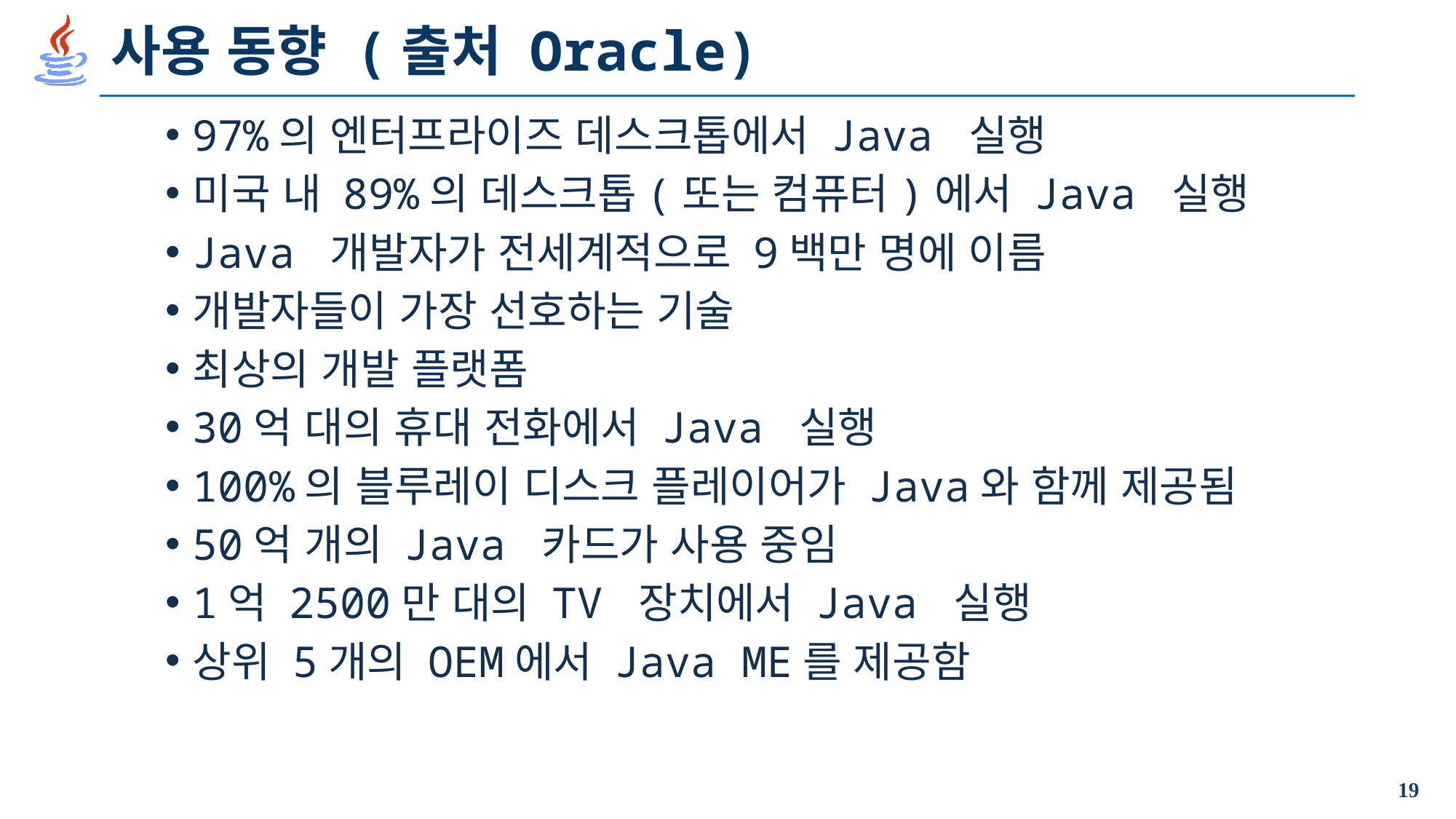

# 사용 동향 (출처 Oracle)
97%의 엔터프라이즈 데스크톱에서 Java 실행
미국 내 89%의 데스크톱(또는 컴퓨터)에서 Java 실행
Java 개발자가 전세계적으로 9백만 명에 이름
개발자들이 가장 선호하는 기술
최상의 개발 플랫폼
30억 대의 휴대 전화에서 Java 실행
100%의 블루레이 디스크 플레이어가 Java와 함께 제공됨
50억 개의 Java 카드가 사용 중임
1억 2500만 대의 TV 장치에서 Java 실행
상위 5개의 OEM에서 Java ME를 제공함

19